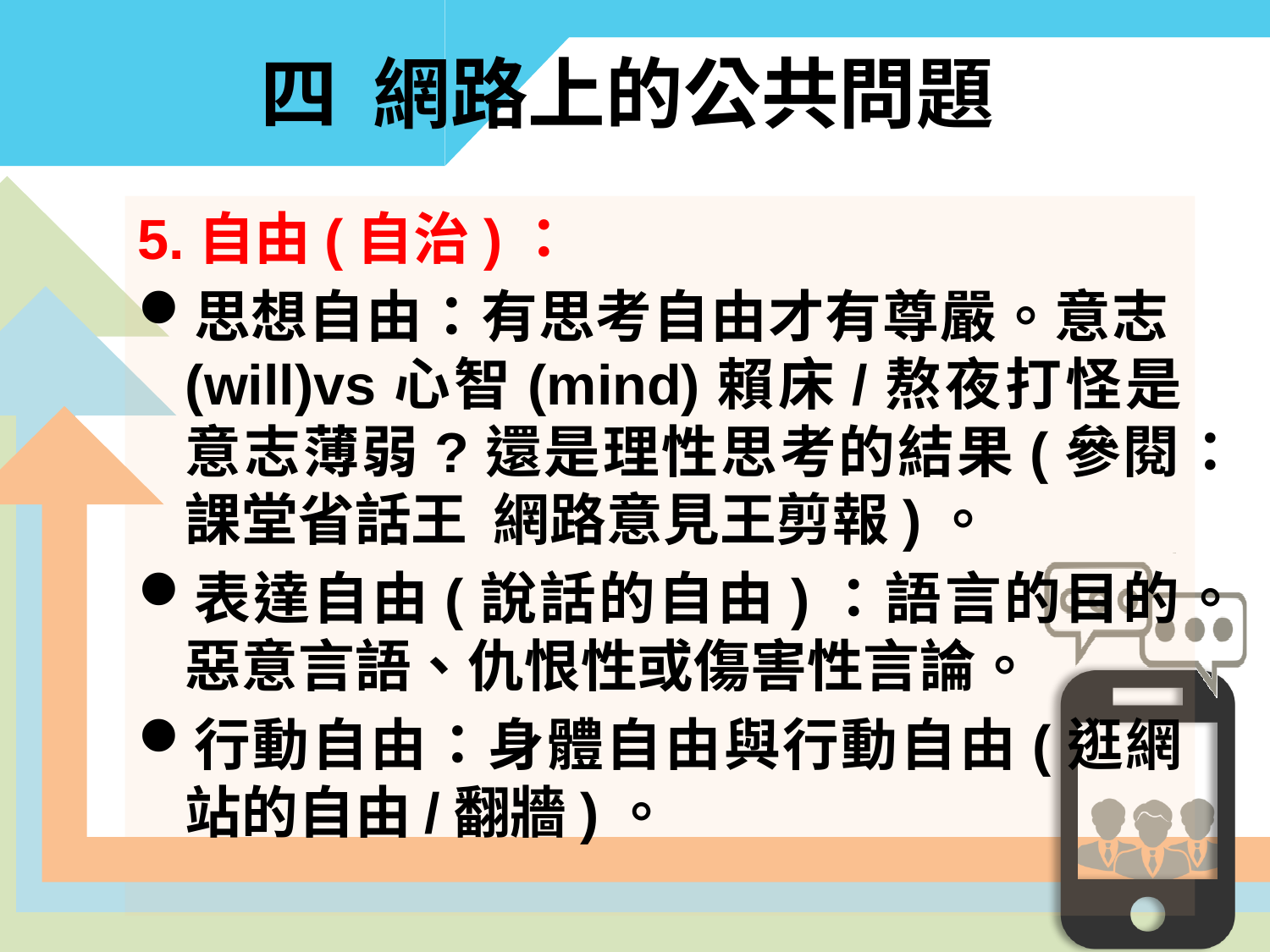

# 四  網路上的公共問題
5.自由(自治)：
思想自由：有思考自由才有尊嚴。意志(will)vs心智(mind)賴床/熬夜打怪是意志薄弱?還是理性思考的結果(參閱：課堂省話王  網路意見王剪報)。
表達自由(說話的自由)：語言的目的。惡意言語、仇恨性或傷害性言論。
行動自由：身體自由與行動自由(逛網站的自由/翻牆)。